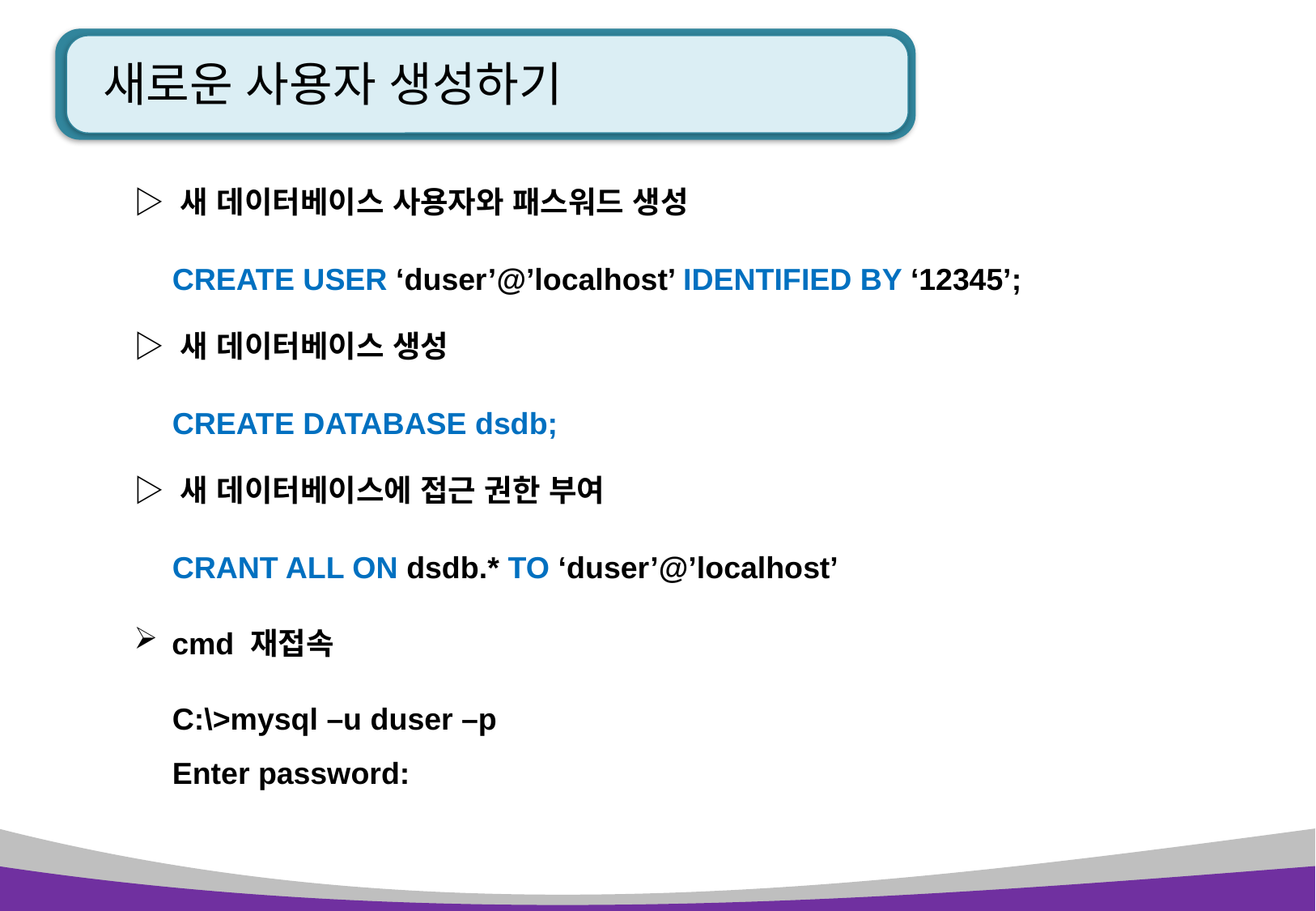

새로운 사용자 생성하기
▷ 새 데이터베이스 사용자와 패스워드 생성
CREATE USER ‘duser’@’localhost’ IDENTIFIED BY ‘12345’;
▷ 새 데이터베이스 생성
CREATE DATABASE dsdb;
▷ 새 데이터베이스에 접근 권한 부여
CRANT ALL ON dsdb.* TO ‘duser’@’localhost’
cmd 재접속
C:\>mysql –u duser –p
Enter password: